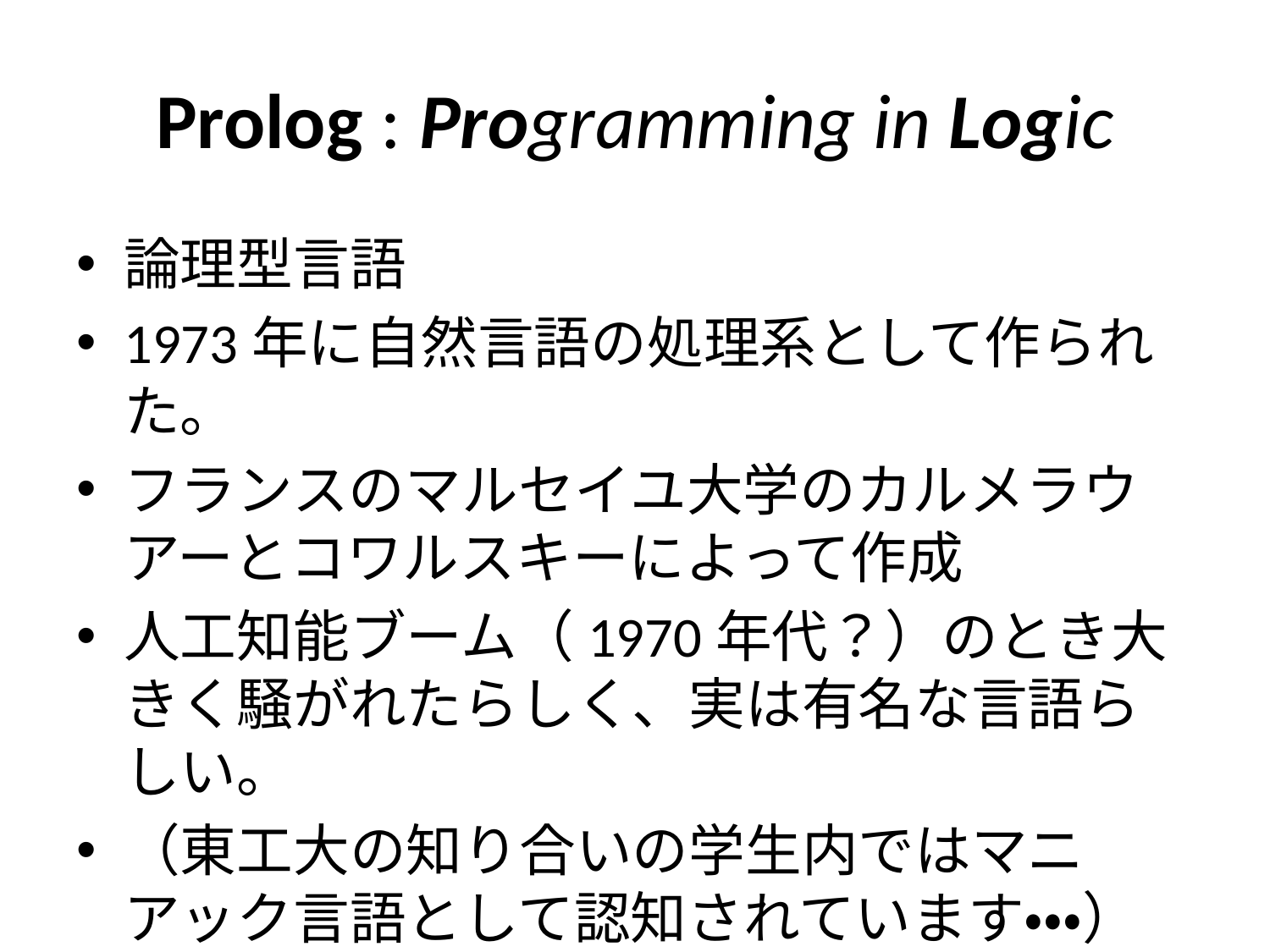

# Prolog : Programming in Logic
論理型言語
1973年に自然言語の処理系として作られた。
フランスのマルセイユ大学のカルメラウアーとコワルスキーによって作成
人工知能ブーム（1970年代？）のとき大きく騒がれたらしく、実は有名な言語らしい。
（東工大の知り合いの学生内ではマニアック言語として認知されています・・・）